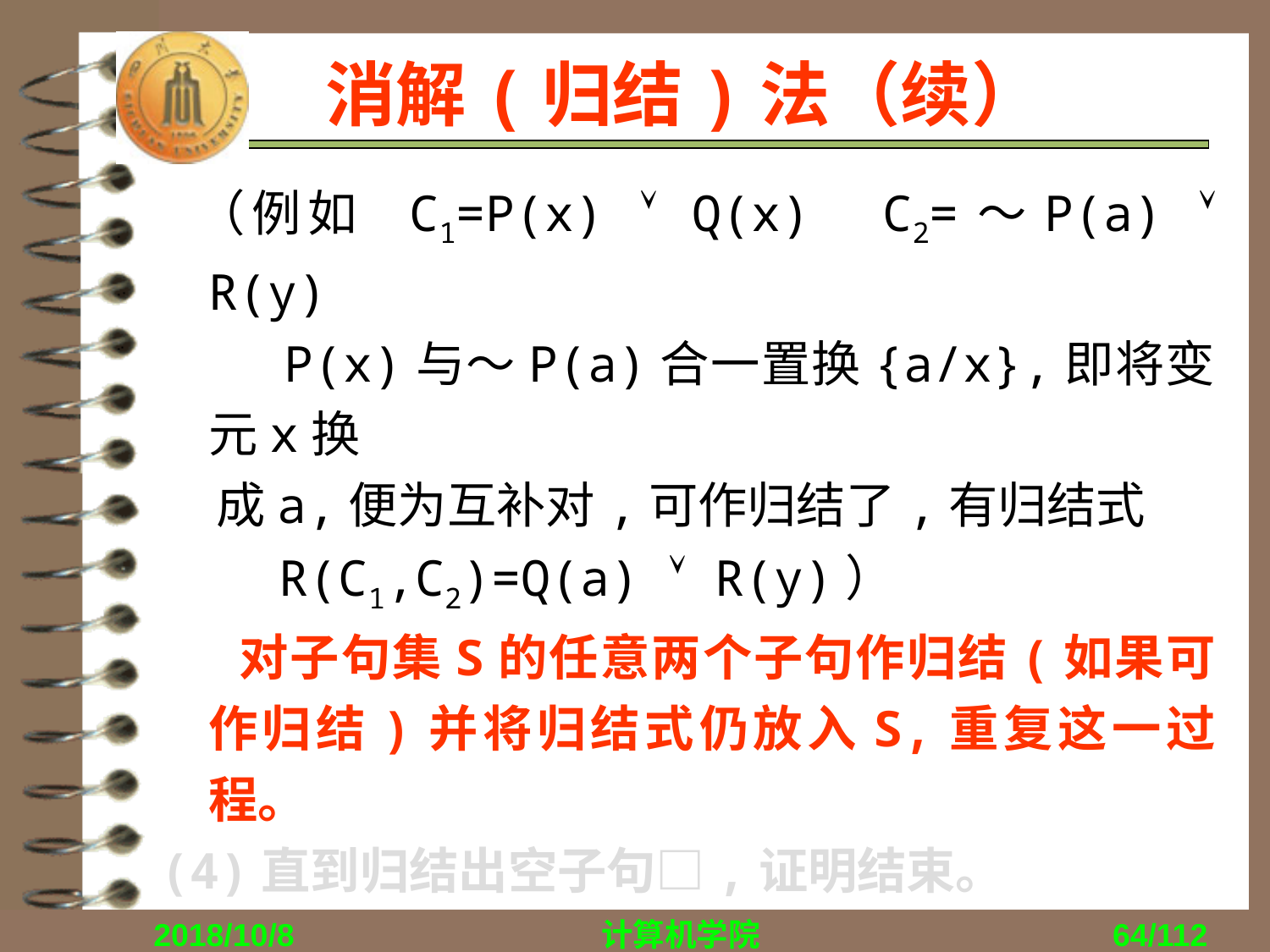

# 消解(归结)法（续）
 （例如  C1=P(x) ∨ Q(x)  C2=～P(a) ∨ R(y)
    P(x)与～P(a)合一置换{a/x},即将变元x换
    成a,便为互补对,可作归结了,有归结式
    R(C1,C2)=Q(a) ∨ R(y)）
     对子句集S的任意两个子句作归结(如果可作归结)并将归结式仍放入S,重复这一过程。
(4)直到归结出空子句□,证明结束。

2018/10/8
计算机学院
64/112